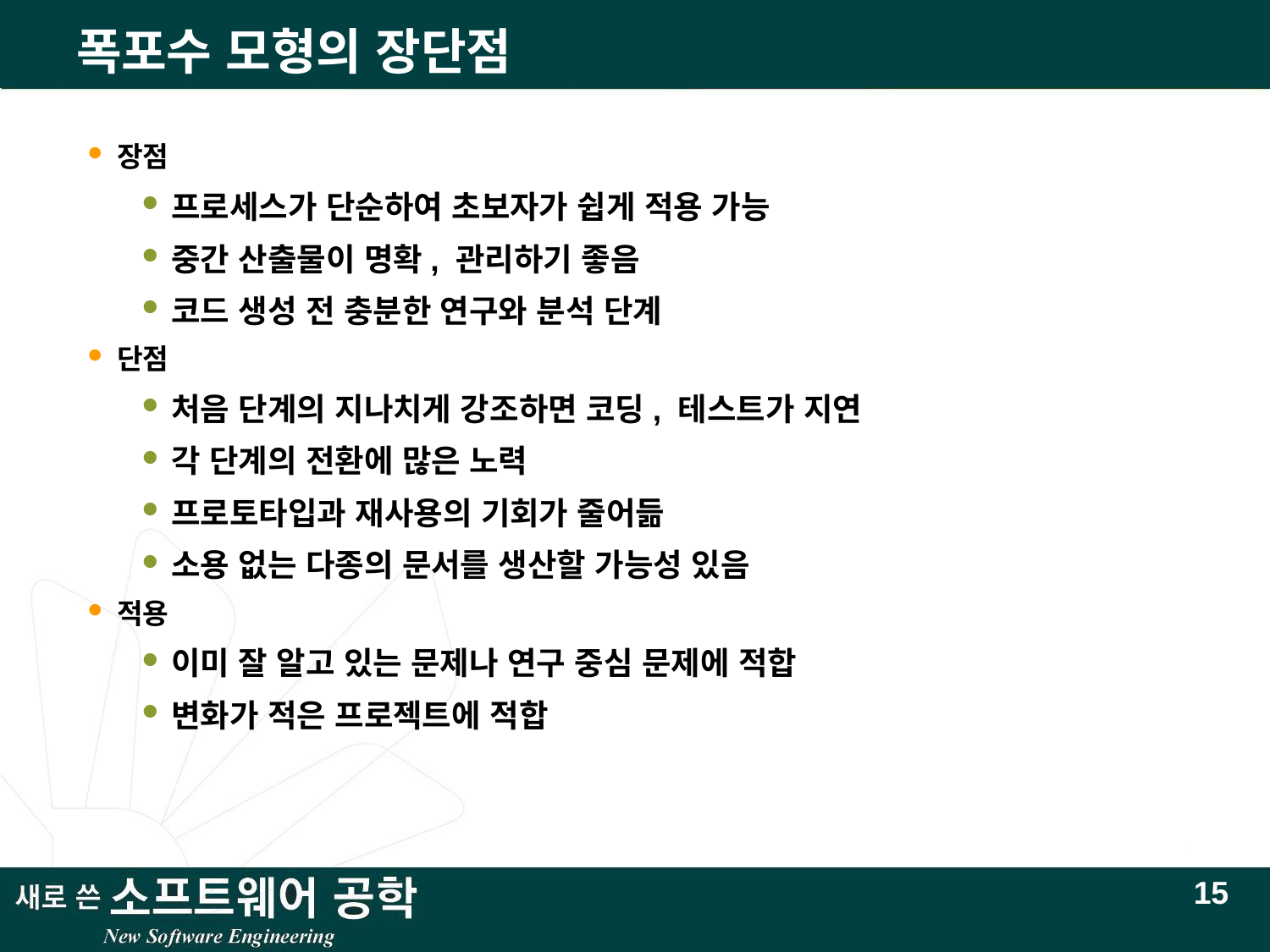

# 폭포수 모형의 장단점
장점
프로세스가 단순하여 초보자가 쉽게 적용 가능
중간 산출물이 명확, 관리하기 좋음
코드 생성 전 충분한 연구와 분석 단계
단점
처음 단계의 지나치게 강조하면 코딩, 테스트가 지연
각 단계의 전환에 많은 노력
프로토타입과 재사용의 기회가 줄어듦
소용 없는 다종의 문서를 생산할 가능성 있음
적용
이미 잘 알고 있는 문제나 연구 중심 문제에 적합
변화가 적은 프로젝트에 적합